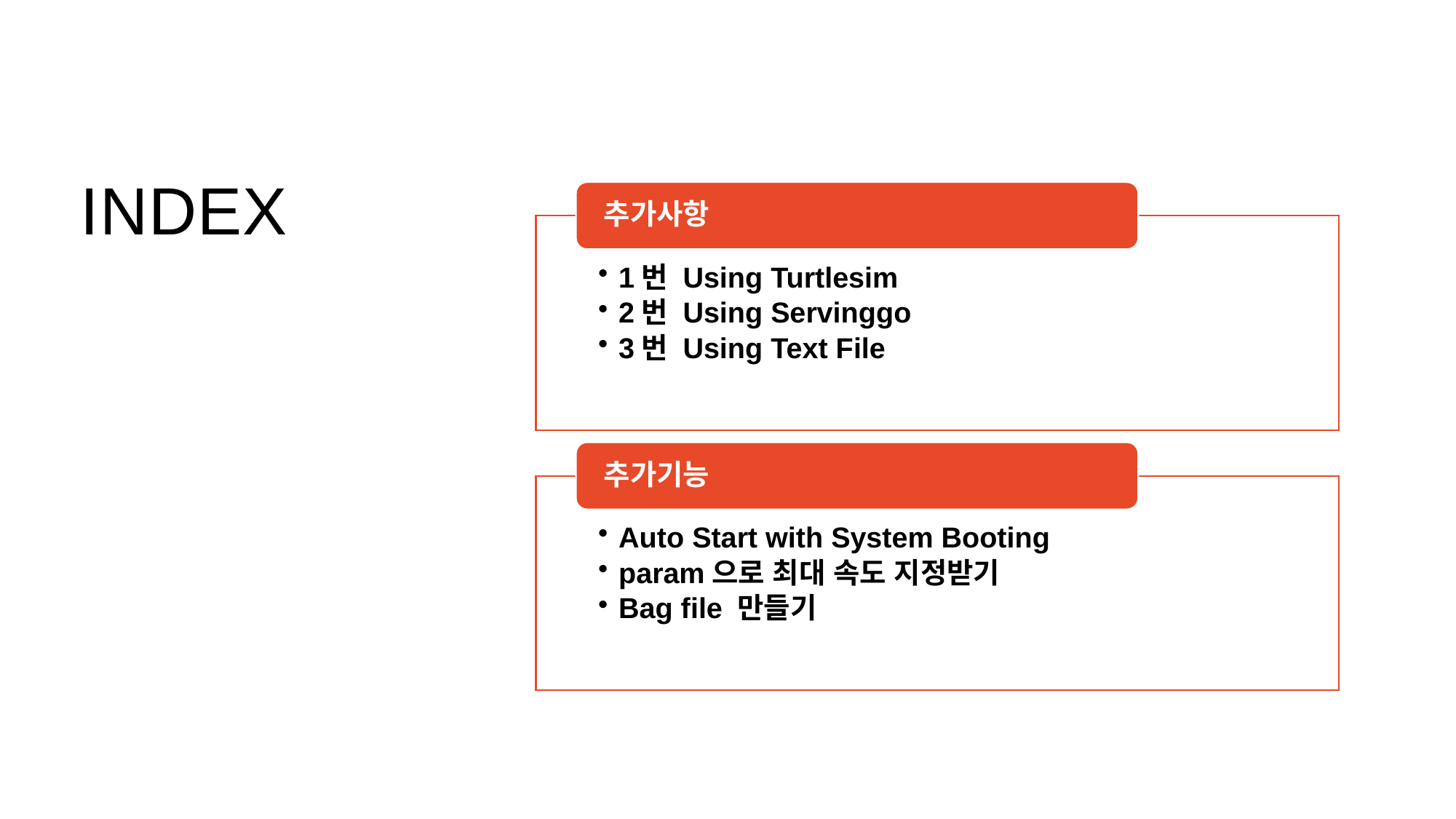

# INDEX
1번 Using Turtlesim
2번 Using Servinggo
3번 Using Text File
추가사항
Auto Start with System Booting
param으로 최대 속도 지정받기
Bag file 만들기
추가기능